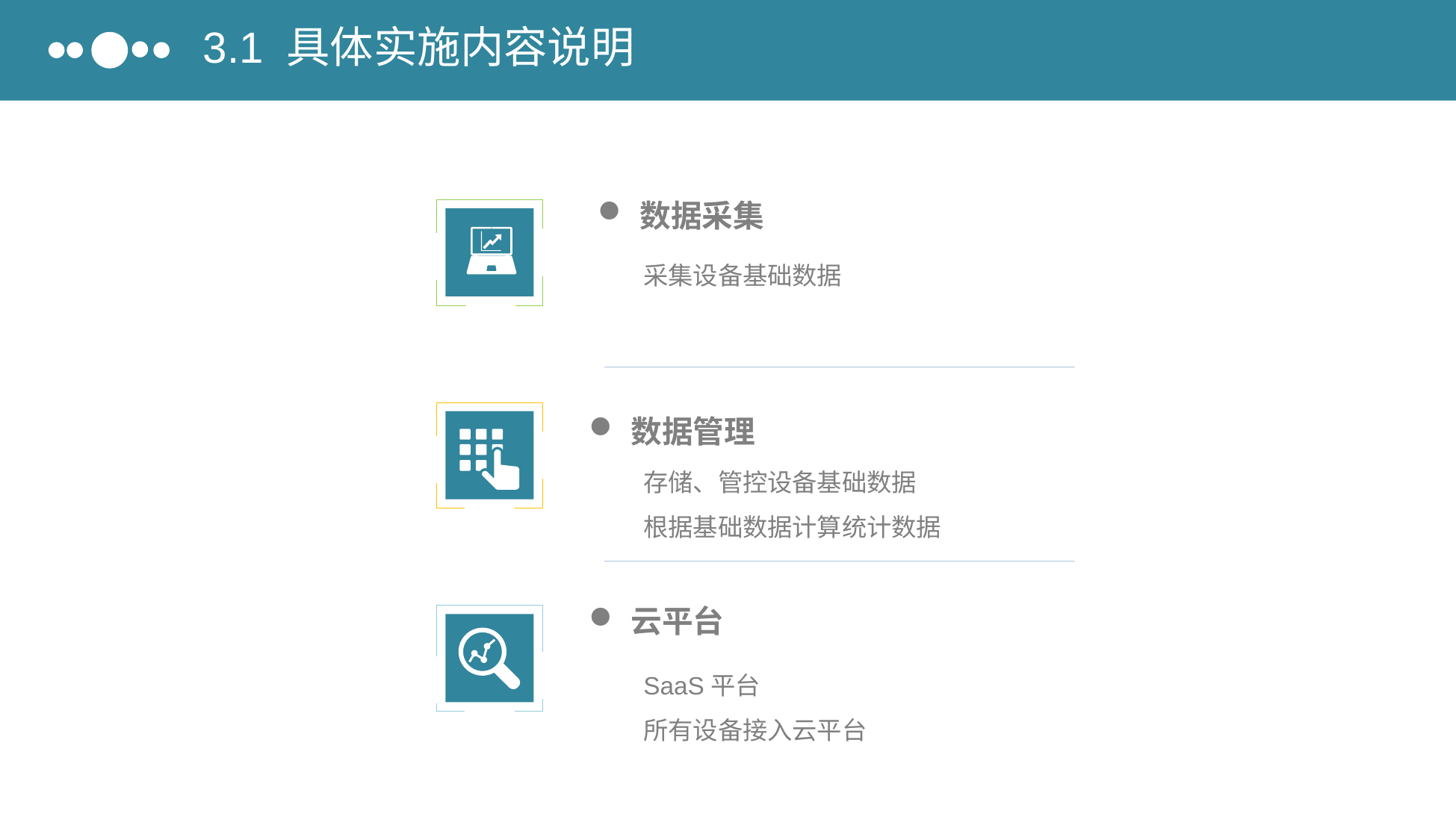

3.1 具体实施内容说明
数据采集

采集设备基础数据

数据管理
存储、管控设备基础数据
根据基础数据计算统计数据
云平台

SaaS平台
所有设备接入云平台